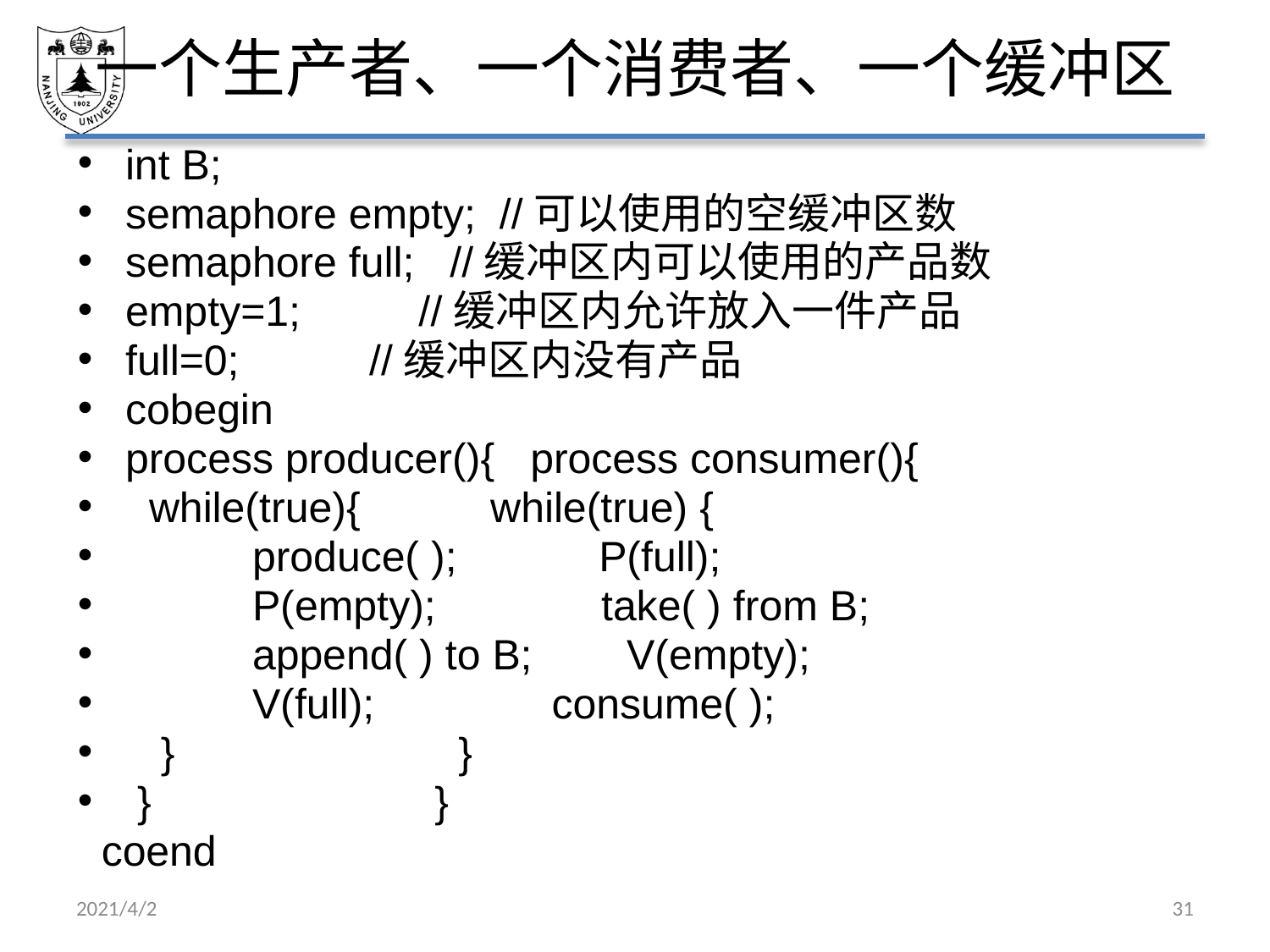

# 一个生产者、一个消费者、一个缓冲区
int B;
semaphore empty;  //可以使用的空缓冲区数
semaphore full;   //缓冲区内可以使用的产品数
empty=1;          //缓冲区内允许放入一件产品
full=0;           //缓冲区内没有产品
cobegin
process producer(){   process consumer(){
  while(true){           while(true) {
	produce( );            P(full);
	P(empty);              take( ) from B;
	append( ) to B;        V(empty);
	V(full);               consume( );
   }                        }
 }                        }
  coend

2021/4/2
31